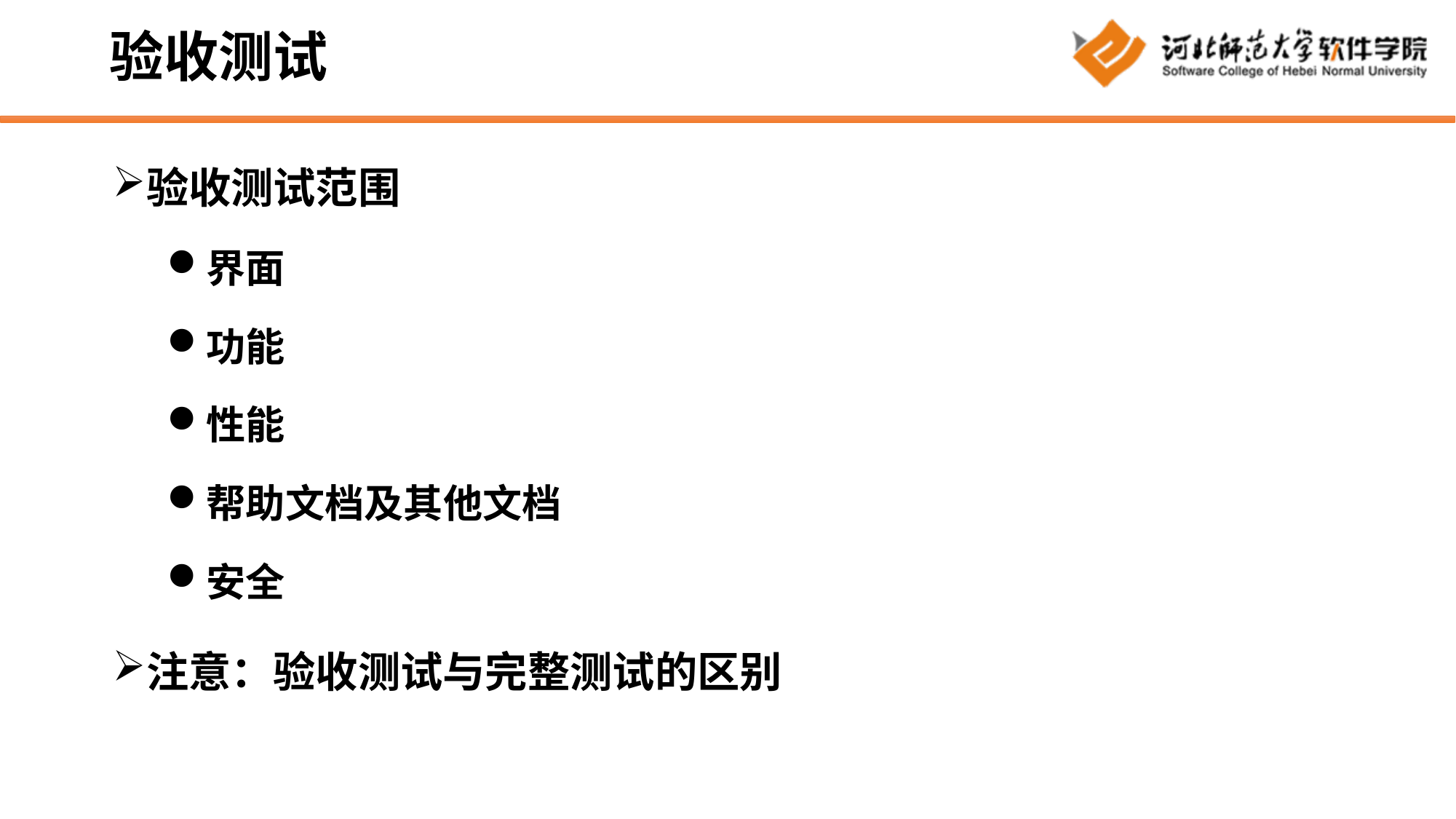

# 验收测试
验收测试范围
界面
功能
性能
帮助文档及其他文档
安全
注意：验收测试与完整测试的区别